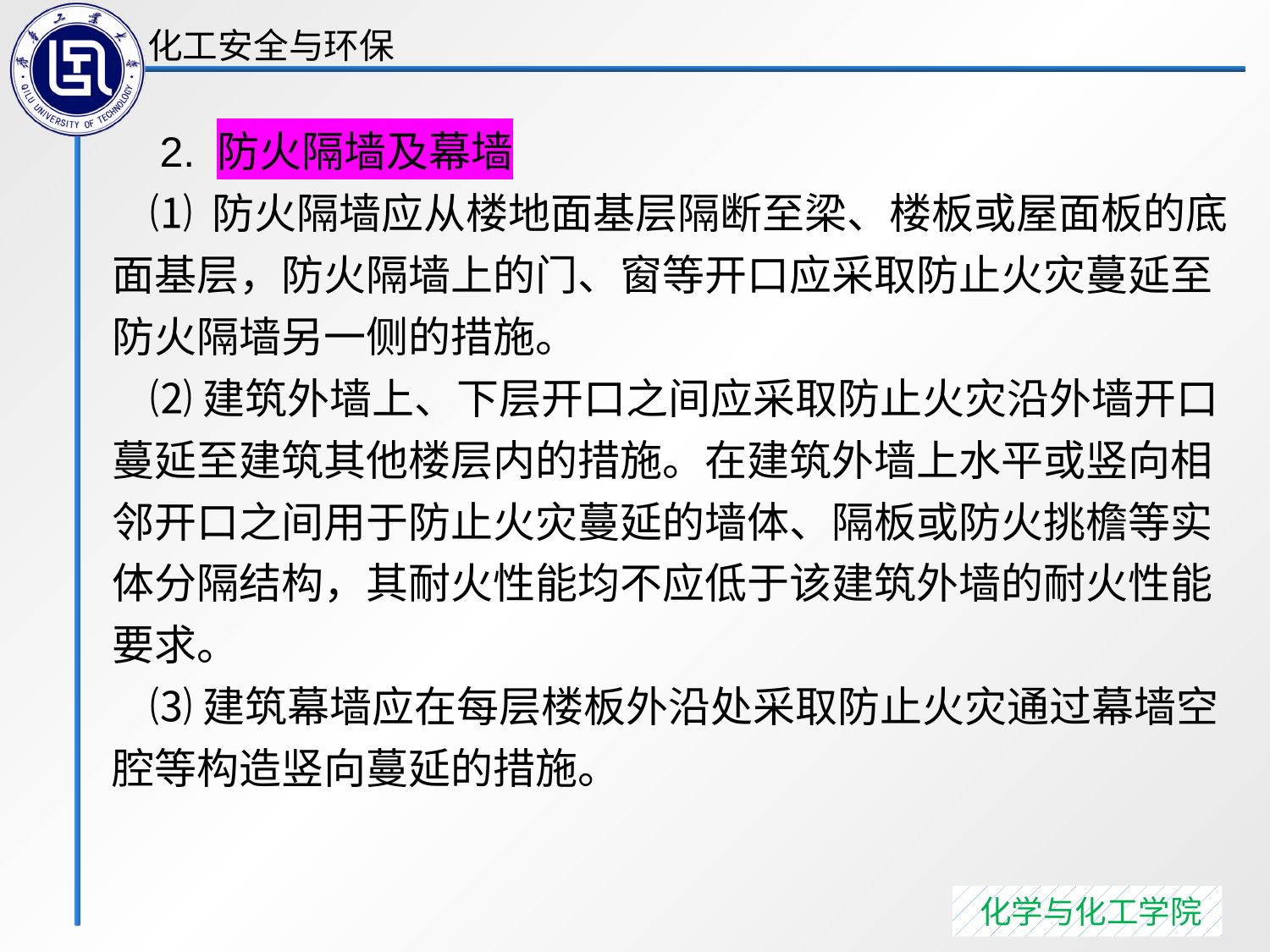

2. 防火隔墙及幕墙
    ⑴ 防火隔墙应从楼地面基层隔断至梁、楼板或屋面板的底面基层，防火隔墙上的门、窗等开口应采取防止火灾蔓延至防火隔墙另一侧的措施。
    ⑵建筑外墙上、下层开口之间应采取防止火灾沿外墙开口蔓延至建筑其他楼层内的措施。在建筑外墙上水平或竖向相邻开口之间用于防止火灾蔓延的墙体、隔板或防火挑檐等实体分隔结构，其耐火性能均不应低于该建筑外墙的耐火性能要求。
    ⑶建筑幕墙应在每层楼板外沿处采取防止火灾通过幕墙空腔等构造竖向蔓延的措施。